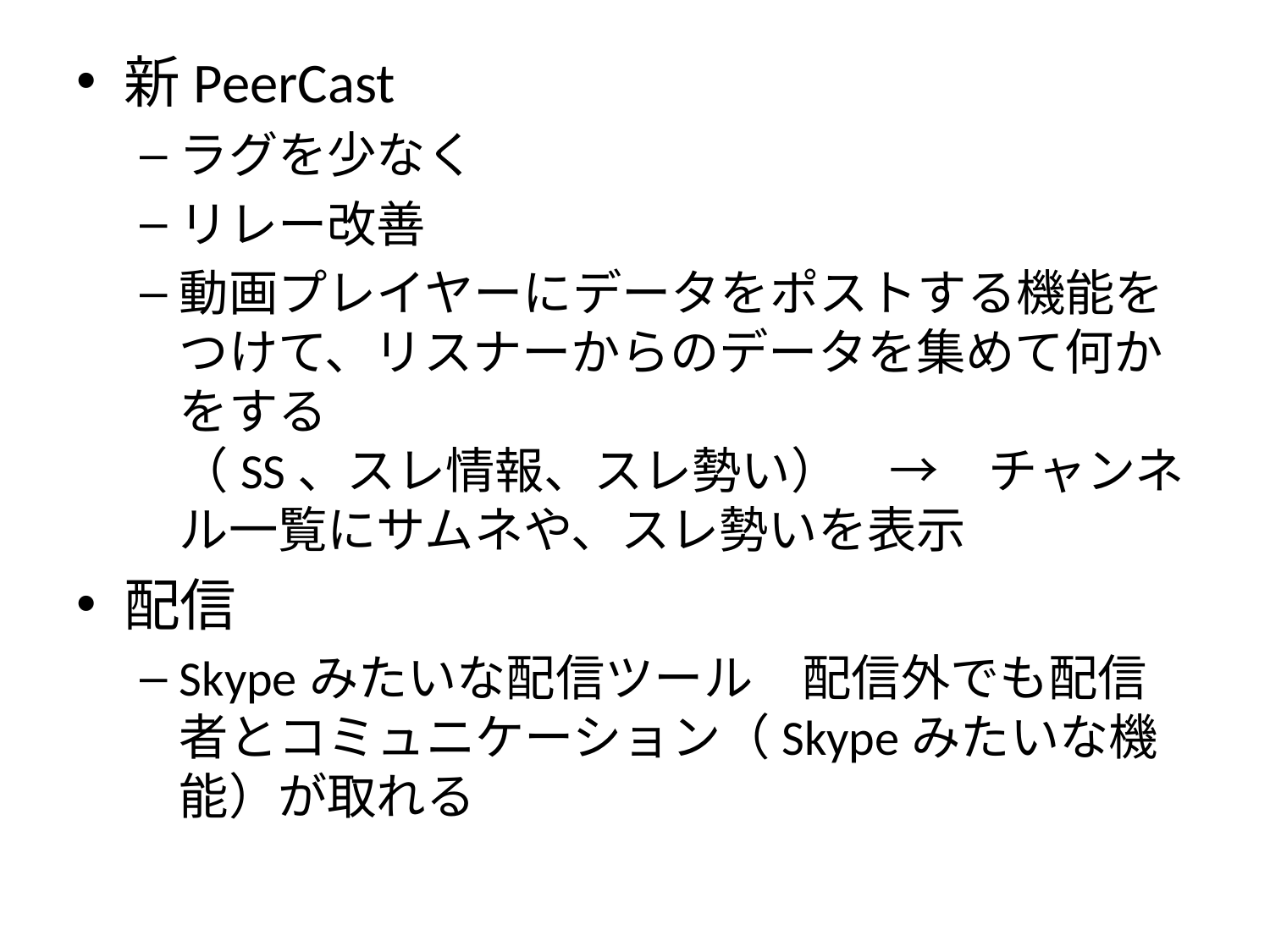

#
新PeerCast
ラグを少なく
リレー改善
動画プレイヤーにデータをポストする機能をつけて、リスナーからのデータを集めて何かをする
（SS、スレ情報、スレ勢い）　→　チャンネル一覧にサムネや、スレ勢いを表示
配信
Skypeみたいな配信ツール　配信外でも配信者とコミュニケーション（Skypeみたいな機能）が取れる